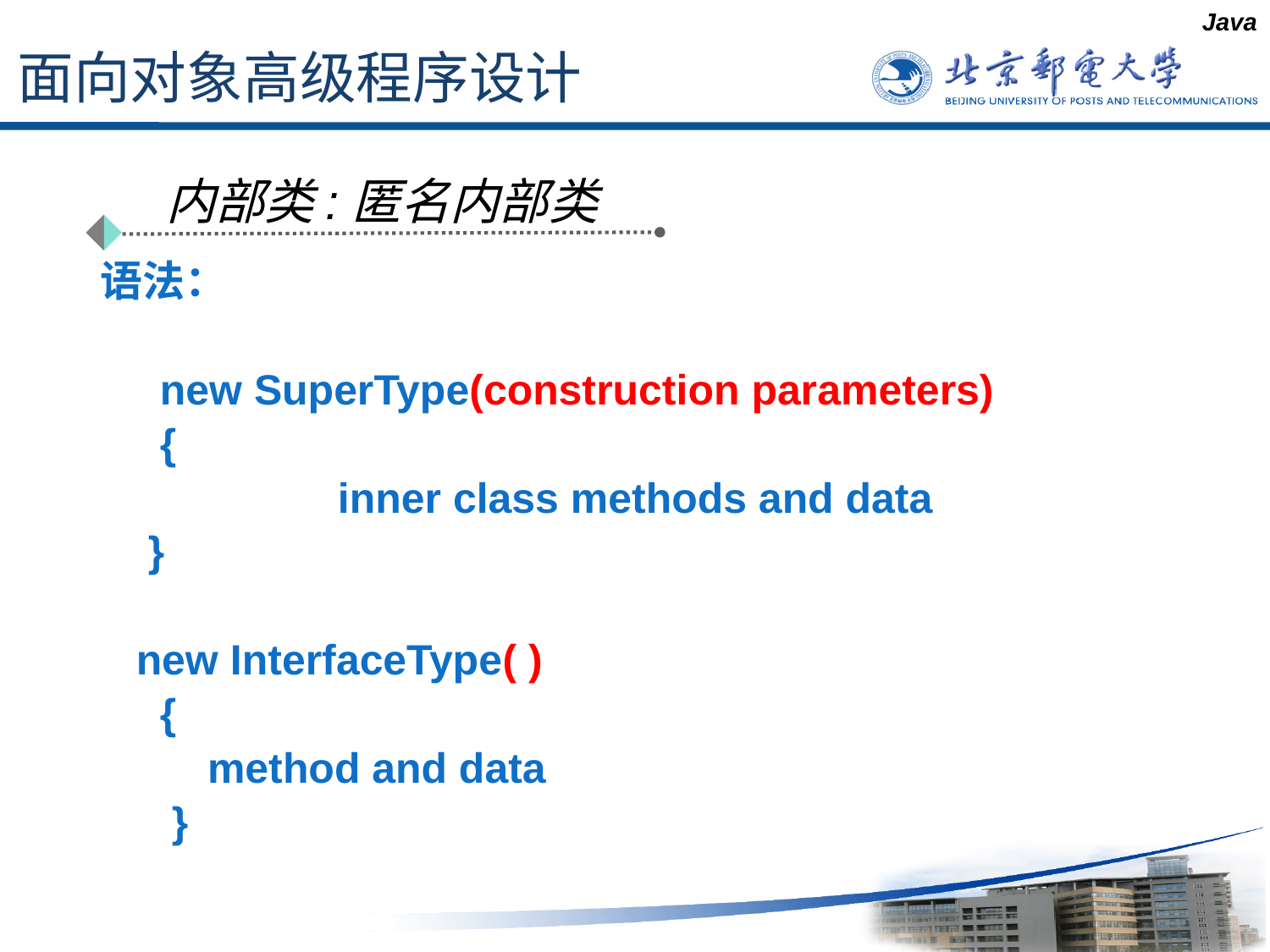

Java
# 面向对象高级程序设计

内部类:匿名内部类

语法：

     new SuperType(construction parameters)
     {
                    inner class methods and data
    }

   new InterfaceType( )
     {
         method and data
      }